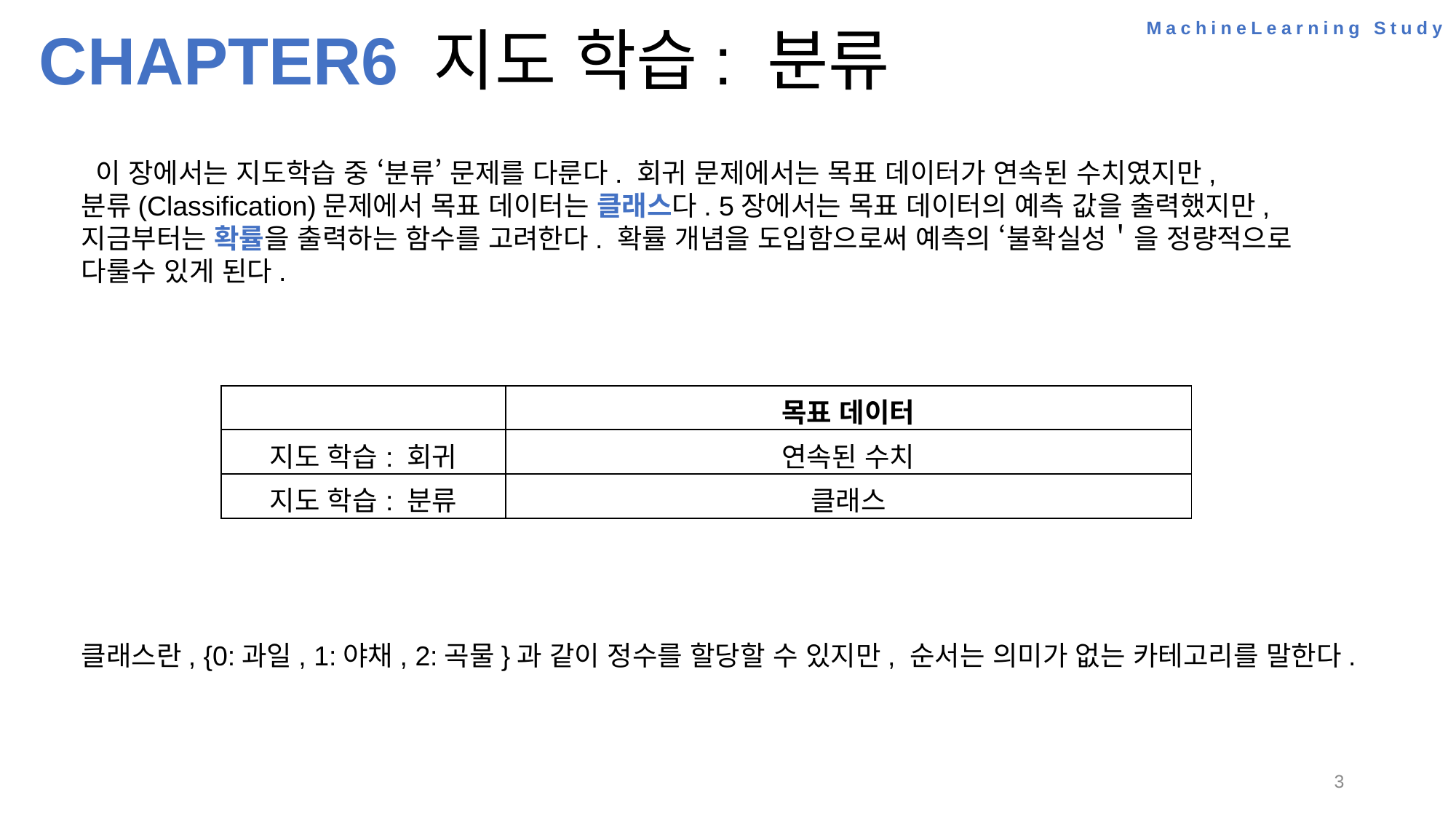

MachineLearning Study
CHAPTER6 지도 학습: 분류
 이 장에서는 지도학습 중 ‘분류’ 문제를 다룬다. 회귀 문제에서는 목표 데이터가 연속된 수치였지만,
분류(Classification)문제에서 목표 데이터는 클래스다. 5장에서는 목표 데이터의 예측 값을 출력했지만, 지금부터는 확률을 출력하는 함수를 고려한다. 확률 개념을 도입함으로써 예측의 ‘불확실성＇을 정량적으로 다룰수 있게 된다.
|  | 목표 데이터 |
| --- | --- |
| 지도 학습: 회귀 | 연속된 수치 |
| 지도 학습: 분류 | 클래스 |
클래스란, {0:과일, 1:야채, 2:곡물}과 같이 정수를 할당할 수 있지만, 순서는 의미가 없는 카테고리를 말한다.

3